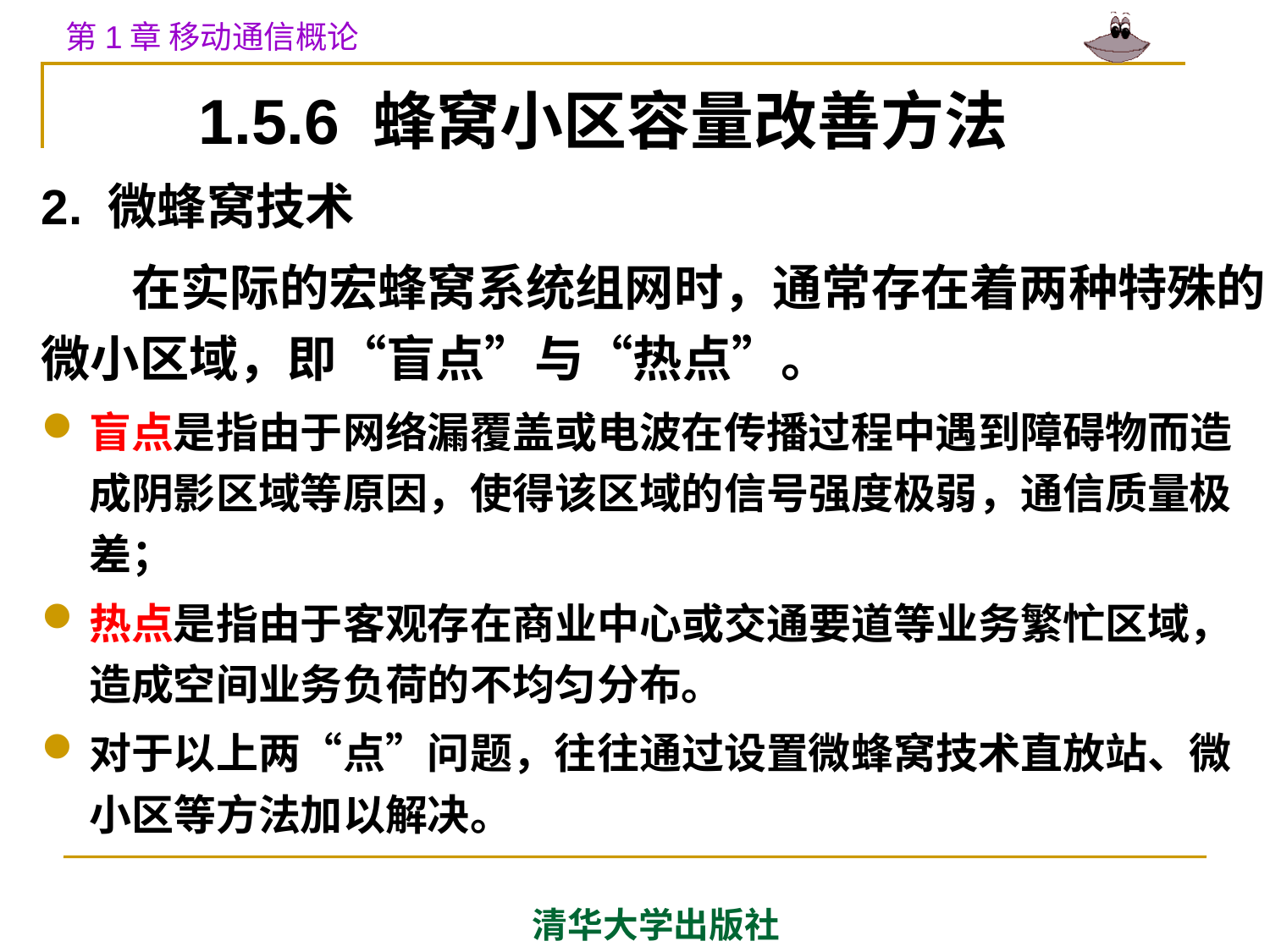

# 1.5.6 蜂窝小区容量改善方法
2. 微蜂窝技术
       在实际的宏蜂窝系统组网时，通常存在着两种特殊的微小区域，即“盲点”与“热点”。
盲点是指由于网络漏覆盖或电波在传播过程中遇到障碍物而造成阴影区域等原因，使得该区域的信号强度极弱，通信质量极差；
热点是指由于客观存在商业中心或交通要道等业务繁忙区域，造成空间业务负荷的不均匀分布。
对于以上两“点”问题，往往通过设置微蜂窝技术直放站、微小区等方法加以解决。